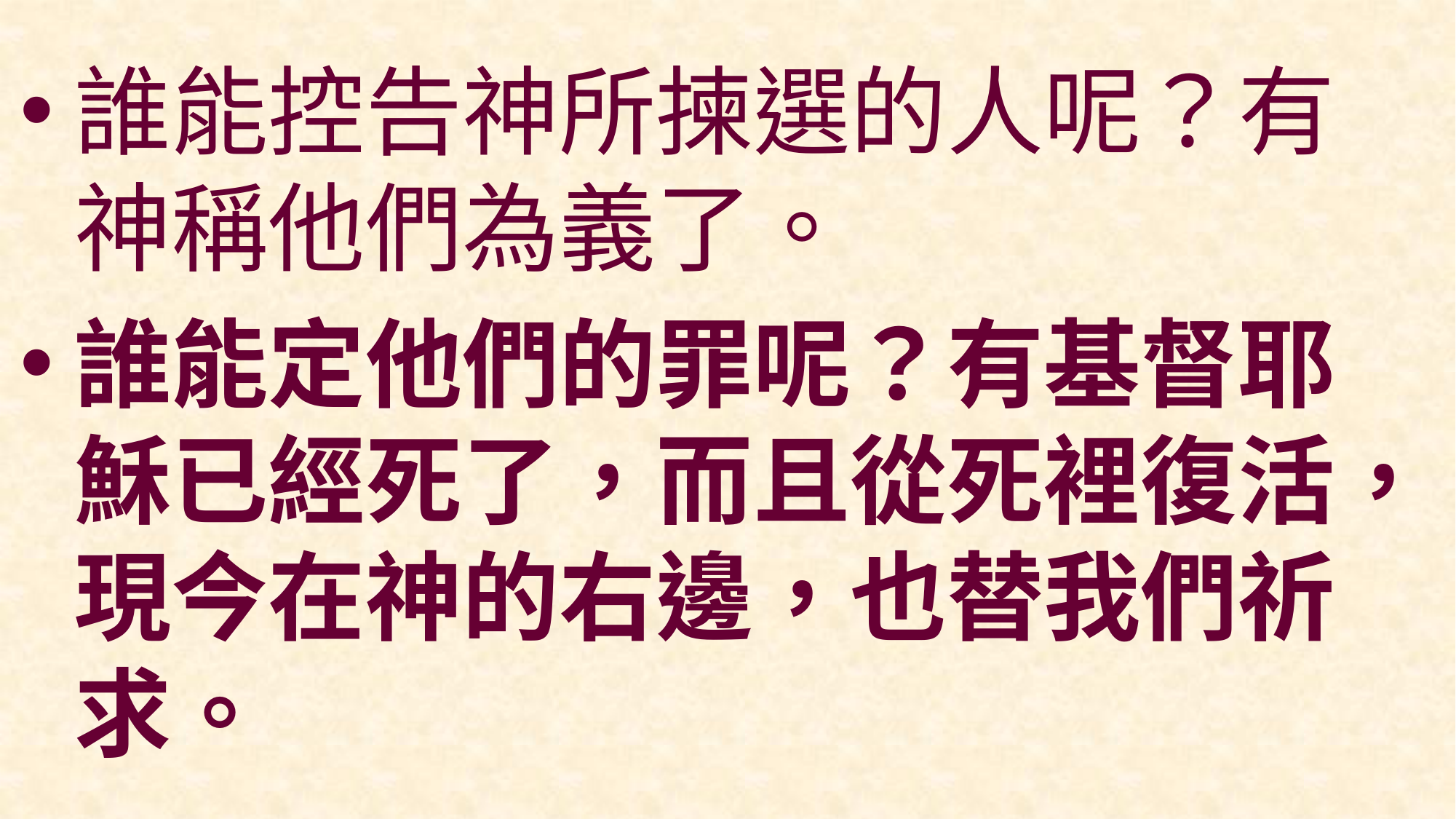

誰能控告神所揀選的人呢？有神稱他們為義了。
誰能定他們的罪呢？有基督耶穌已經死了，而且從死裡復活，現今在神的右邊，也替我們祈求。